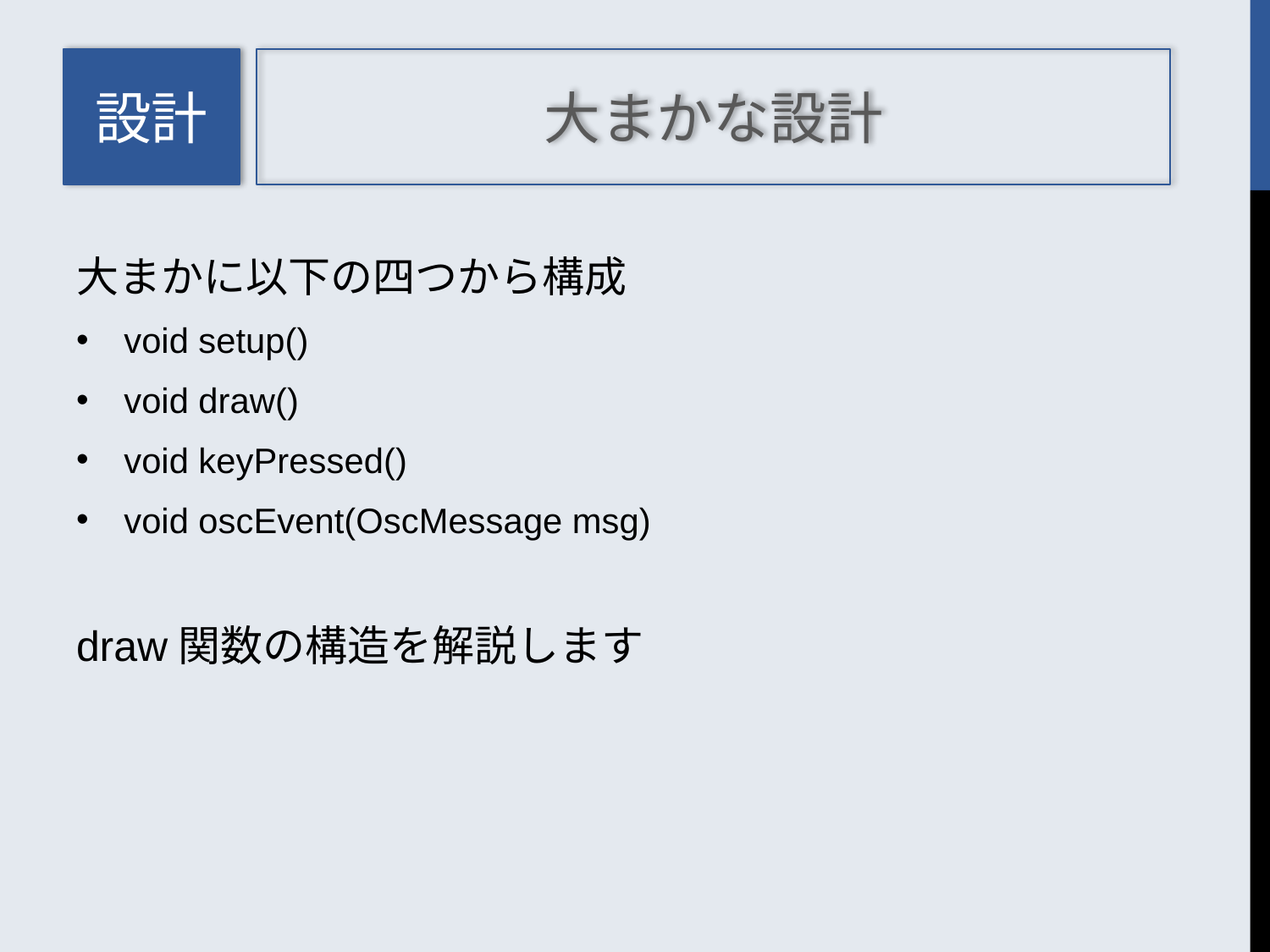

設計
大まかな設計
大まかに以下の四つから構成
void setup()
void draw()
void keyPressed()
void oscEvent(OscMessage msg)

draw関数の構造を解説します